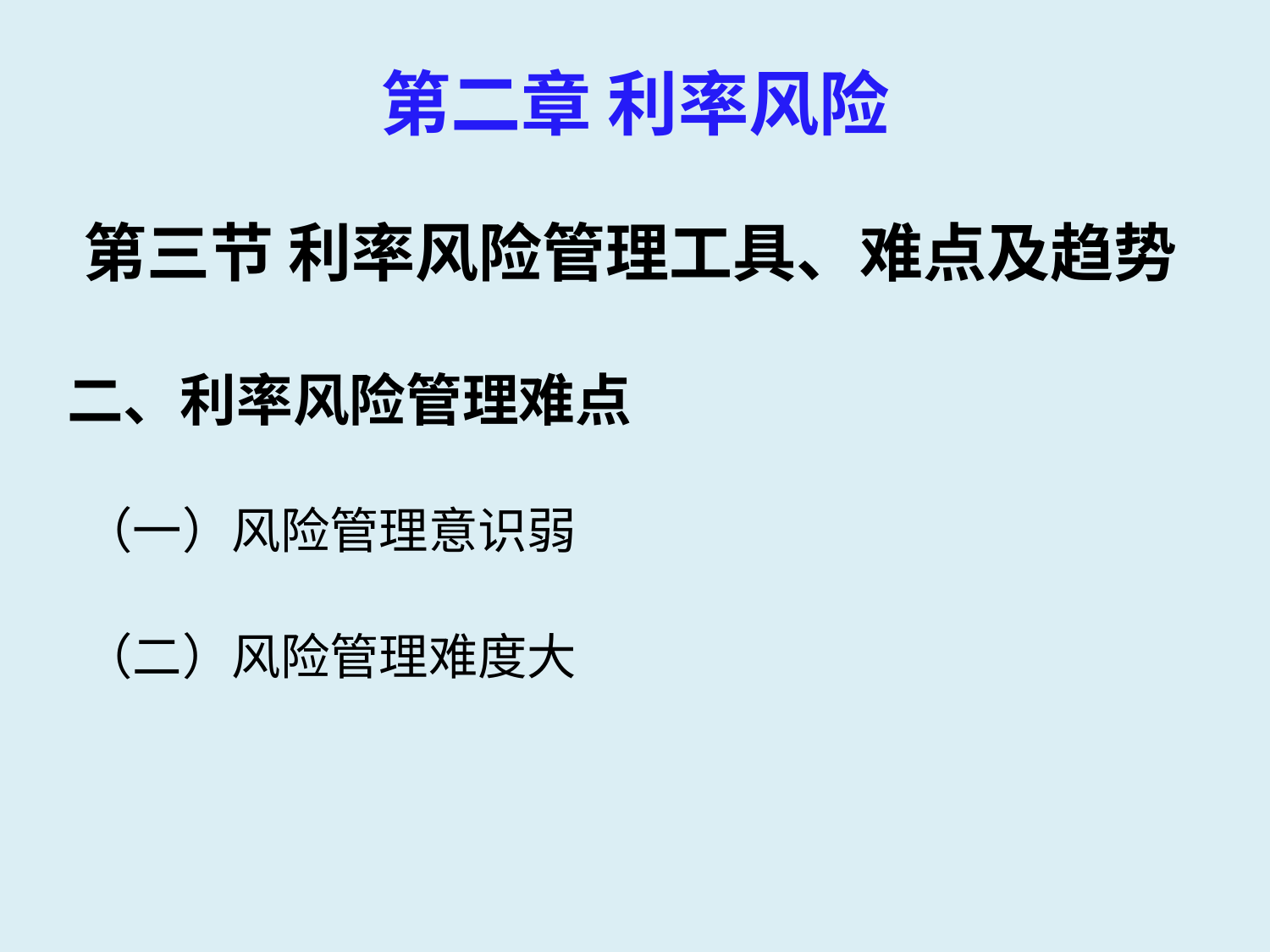

# 第二章 利率风险
第三节 利率风险管理工具、难点及趋势

  二、利率风险管理难点

    （一）风险管理意识弱

    （二）风险管理难度大